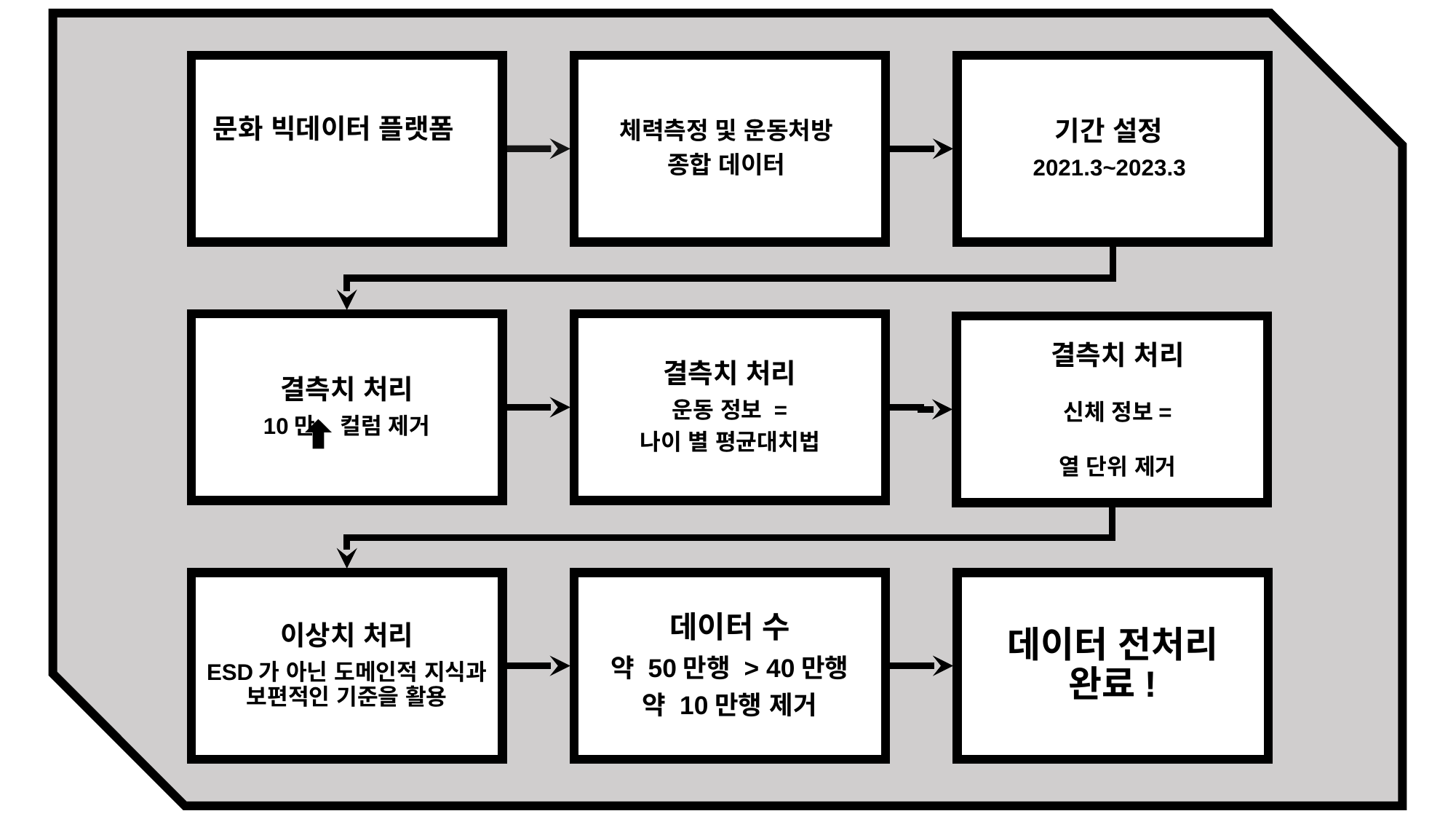

체력측정 및 운동처방
종합 데이터

기간 설정
2021.3~2023.3

결측치 처리
10만    컬럼 제거

결측치 처리
운동 정보 =
나이 별 평균대치법

이상치 처리
ESD가 아닌 도메인적 지식과 보편적인 기준을 활용

데이터 수
약 50만행 > 40만행
약 10만행 제거

데이터 전처리 완료!

문화 빅데이터 플랫폼
결측치 처리

신체 정보=

열 단위 제거